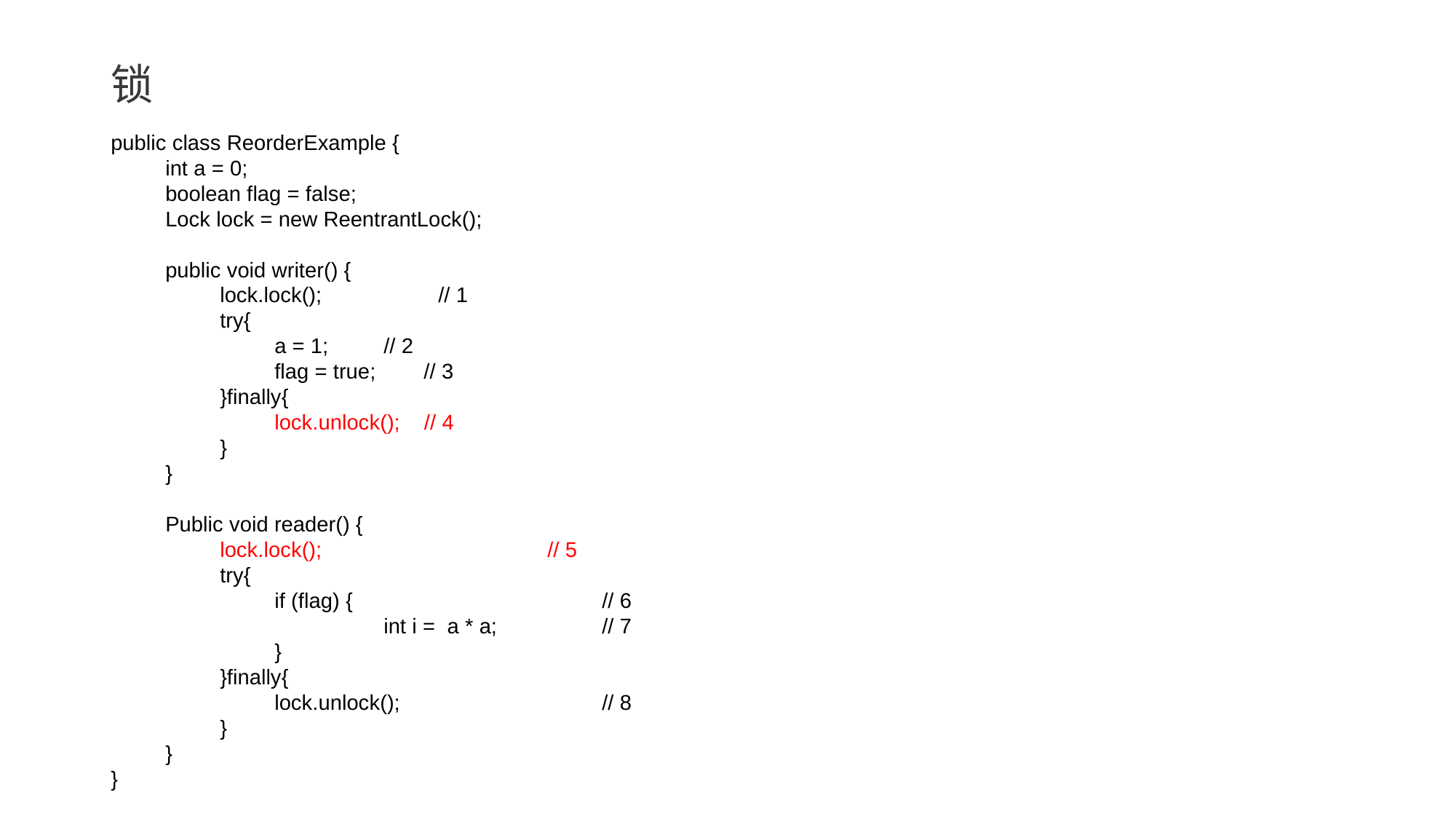

# 锁
public class ReorderExample {
int a = 0;
boolean flag = false;
Lock lock = new ReentrantLock();

public void writer() {
lock.lock();		// 1
try{
a = 1;	// 2
flag = true;        // 3
}finally{
lock.unlock();    // 4
}
}

Public void reader() {
	lock.lock();                		// 5
	try{
if (flag) {           		// 6
	int i =  a * a; 	// 7
}
}finally{
lock.unlock();		// 8
}
}
}